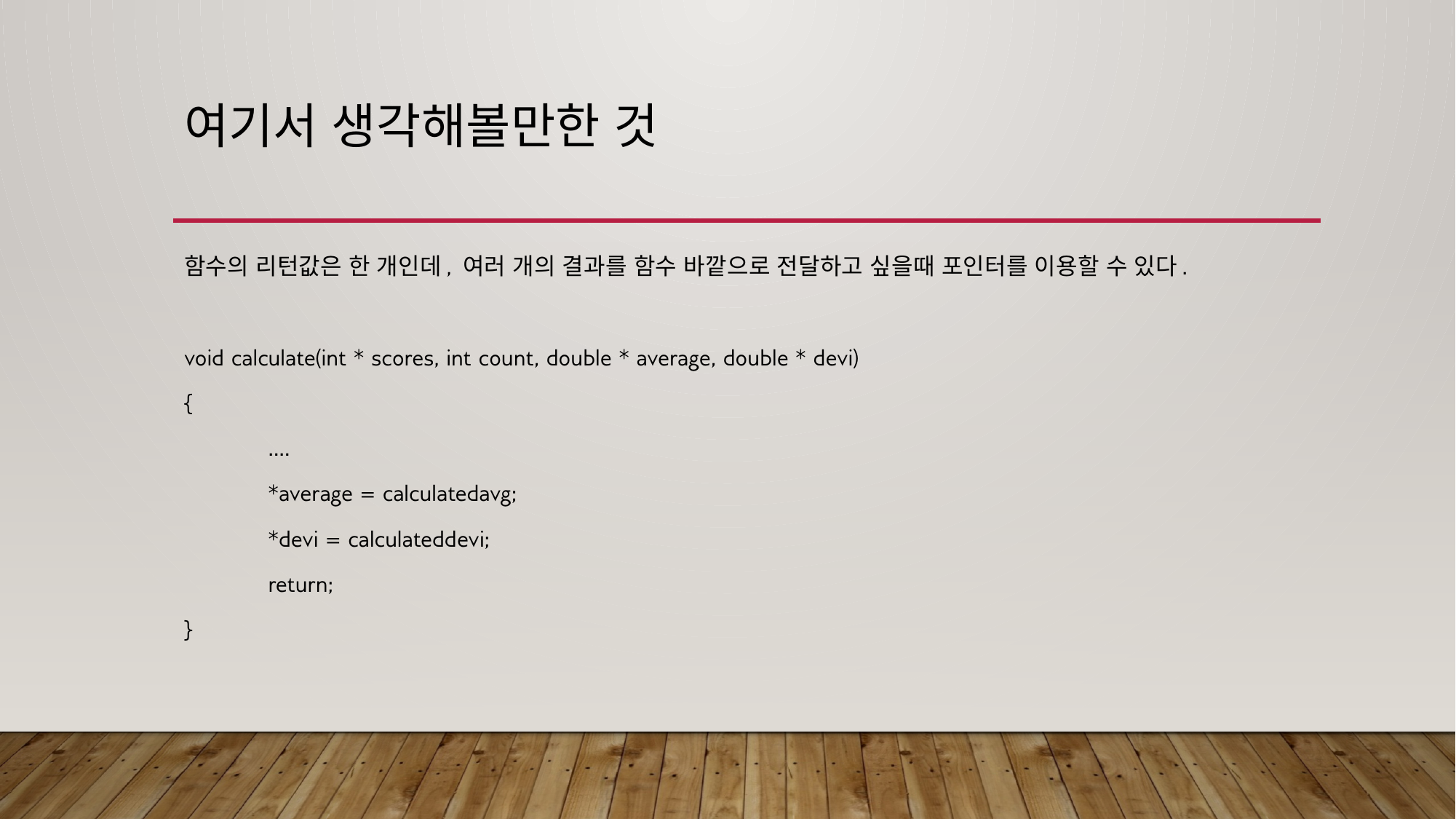

# 여기서 생각해볼만한 것
함수의 리턴값은 한 개인데, 여러 개의 결과를 함수 바깥으로 전달하고 싶을때 포인터를 이용할 수 있다.

void calculate(int * scores, int count, double * average, double * devi)
{
	….
	*average = calculatedavg;
	*devi = calculateddevi;
	return;
}